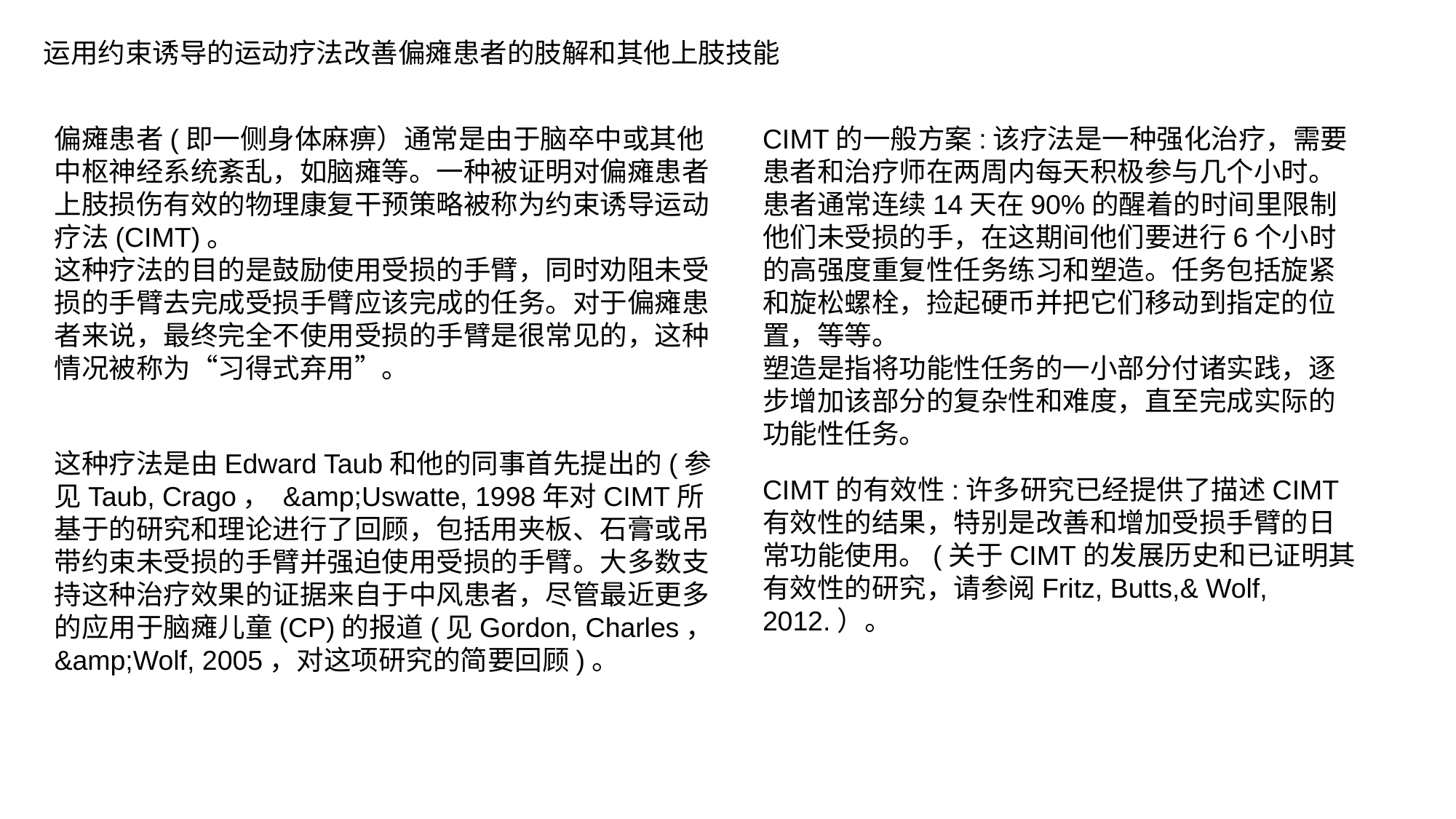

运用约束诱导的运动疗法改善偏瘫患者的肢解和其他上肢技能
偏瘫患者(即一侧身体麻痹）通常是由于脑卒中或其他中枢神经系统紊乱，如脑瘫等。一种被证明对偏瘫患者上肢损伤有效的物理康复干预策略被称为约束诱导运动疗法(CIMT)。
这种疗法的目的是鼓励使用受损的手臂，同时劝阻未受损的手臂去完成受损手臂应该完成的任务。对于偏瘫患者来说，最终完全不使用受损的手臂是很常见的，这种情况被称为“习得式弃用”。
CIMT的一般方案:该疗法是一种强化治疗，需要患者和治疗师在两周内每天积极参与几个小时。患者通常连续14天在90%的醒着的时间里限制他们未受损的手，在这期间他们要进行6个小时的高强度重复性任务练习和塑造。任务包括旋紧和旋松螺栓，捡起硬币并把它们移动到指定的位置，等等。
塑造是指将功能性任务的一小部分付诸实践，逐步增加该部分的复杂性和难度，直至完成实际的功能性任务。
这种疗法是由Edward Taub和他的同事首先提出的(参见Taub, Crago， &amp;Uswatte, 1998年对CIMT所基于的研究和理论进行了回顾，包括用夹板、石膏或吊带约束未受损的手臂并强迫使用受损的手臂。大多数支持这种治疗效果的证据来自于中风患者，尽管最近更多的应用于脑瘫儿童(CP)的报道(见Gordon, Charles， &amp;Wolf, 2005，对这项研究的简要回顾)。
CIMT的有效性:许多研究已经提供了描述CIMT有效性的结果，特别是改善和增加受损手臂的日常功能使用。(关于CIMT的发展历史和已证明其有效性的研究，请参阅Fritz, Butts,& Wolf, 2012.）。